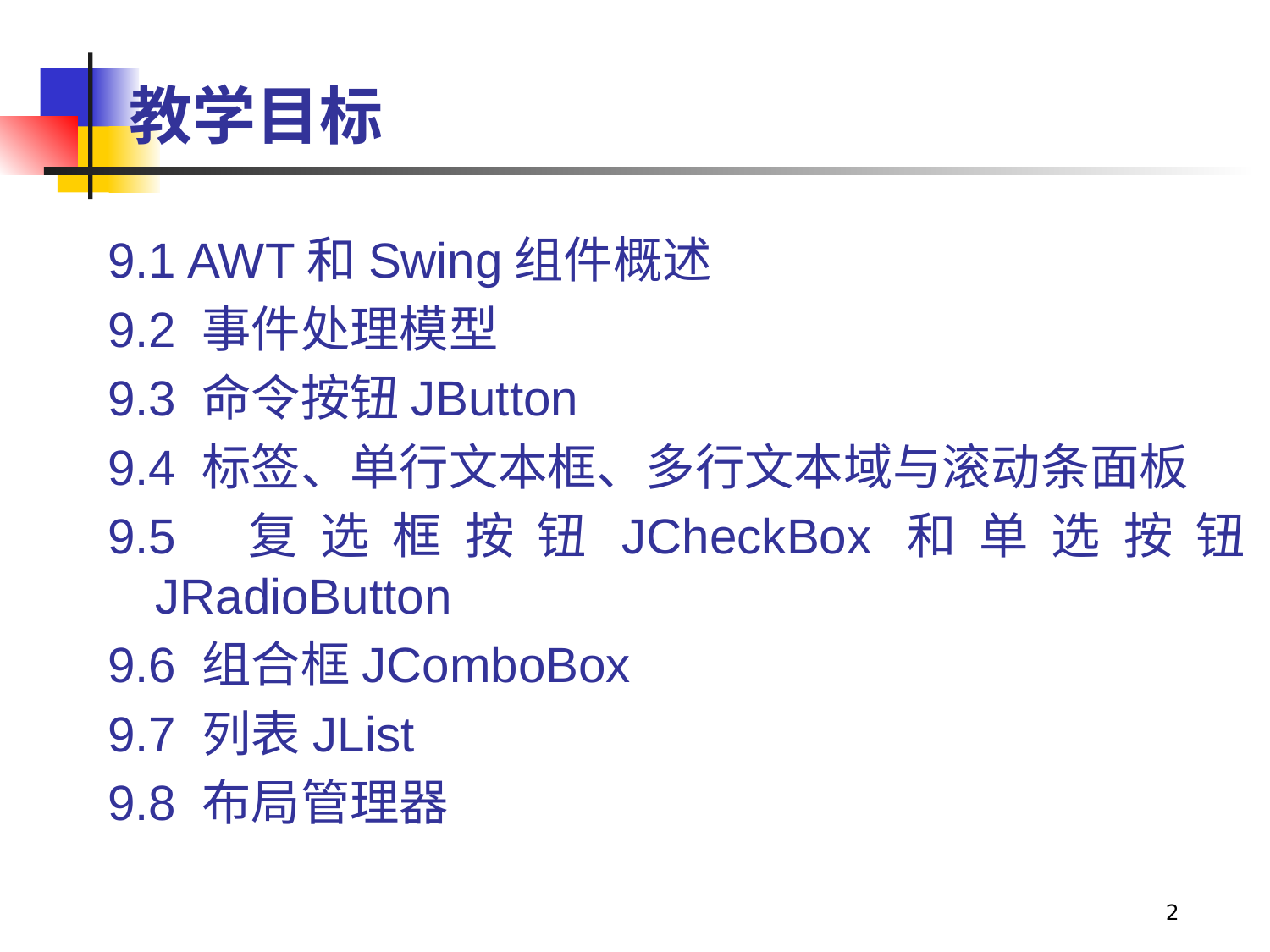

# 教学目标
9.1 AWT和Swing组件概述
9.2 事件处理模型
9.3 命令按钮JButton
9.4 标签、单行文本框、多行文本域与滚动条面板
9.5 复选框按钮JCheckBox和单选按钮JRadioButton
9.6 组合框JComboBox
9.7 列表JList
9.8 布局管理器